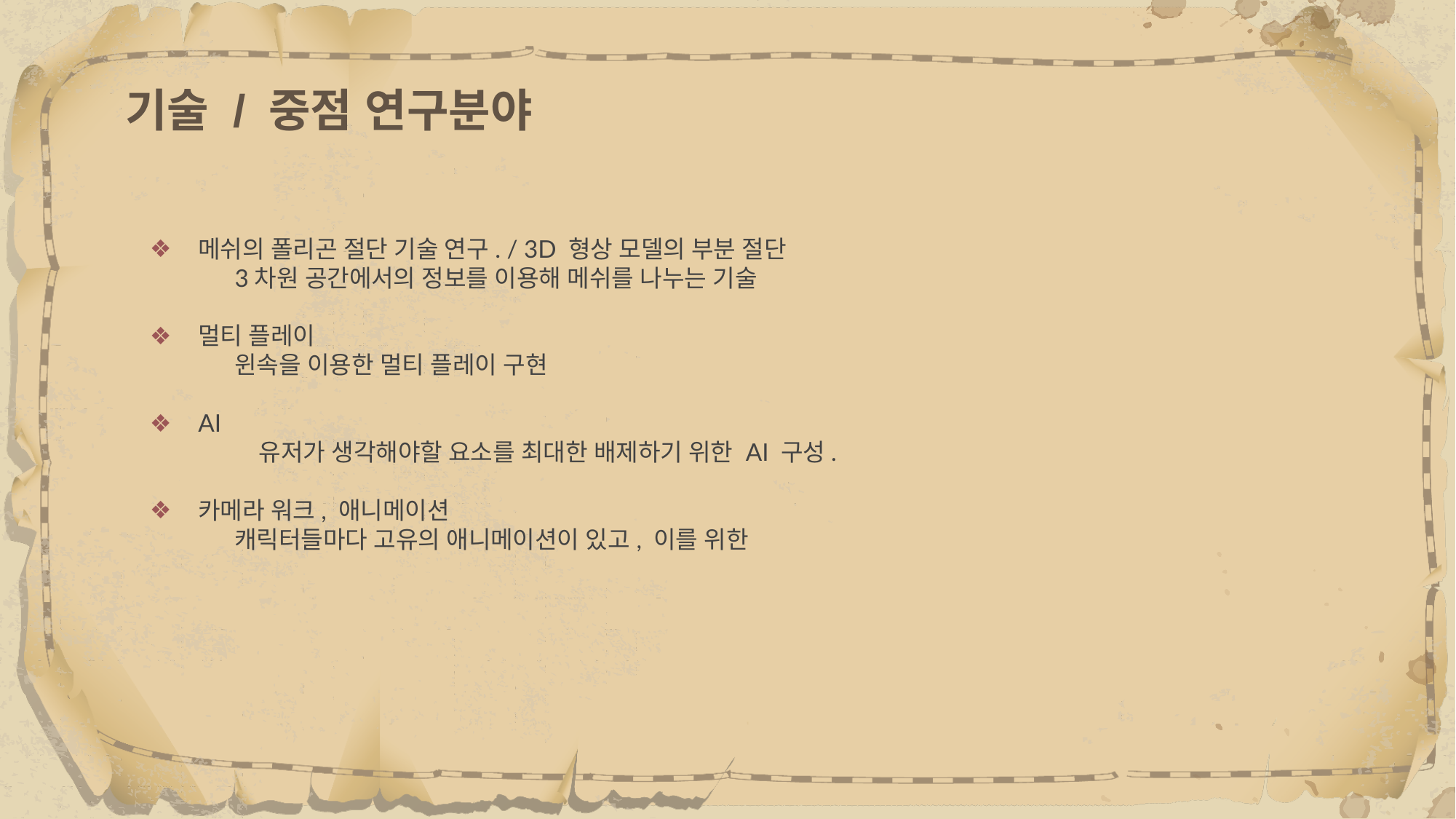

# 기술 / 중점 연구분야

메쉬의 폴리곤 절단 기술 연구. / 3D 형상 모델의 부분 절단
	3차원 공간에서의 정보를 이용해 메쉬를 나누는 기술

멀티 플레이
	윈속을 이용한 멀티 플레이 구현

AI
	유저가 생각해야할 요소를 최대한 배제하기 위한 AI 구성.

카메라 워크, 애니메이션
	캐릭터들마다 고유의 애니메이션이 있고, 이를 위한